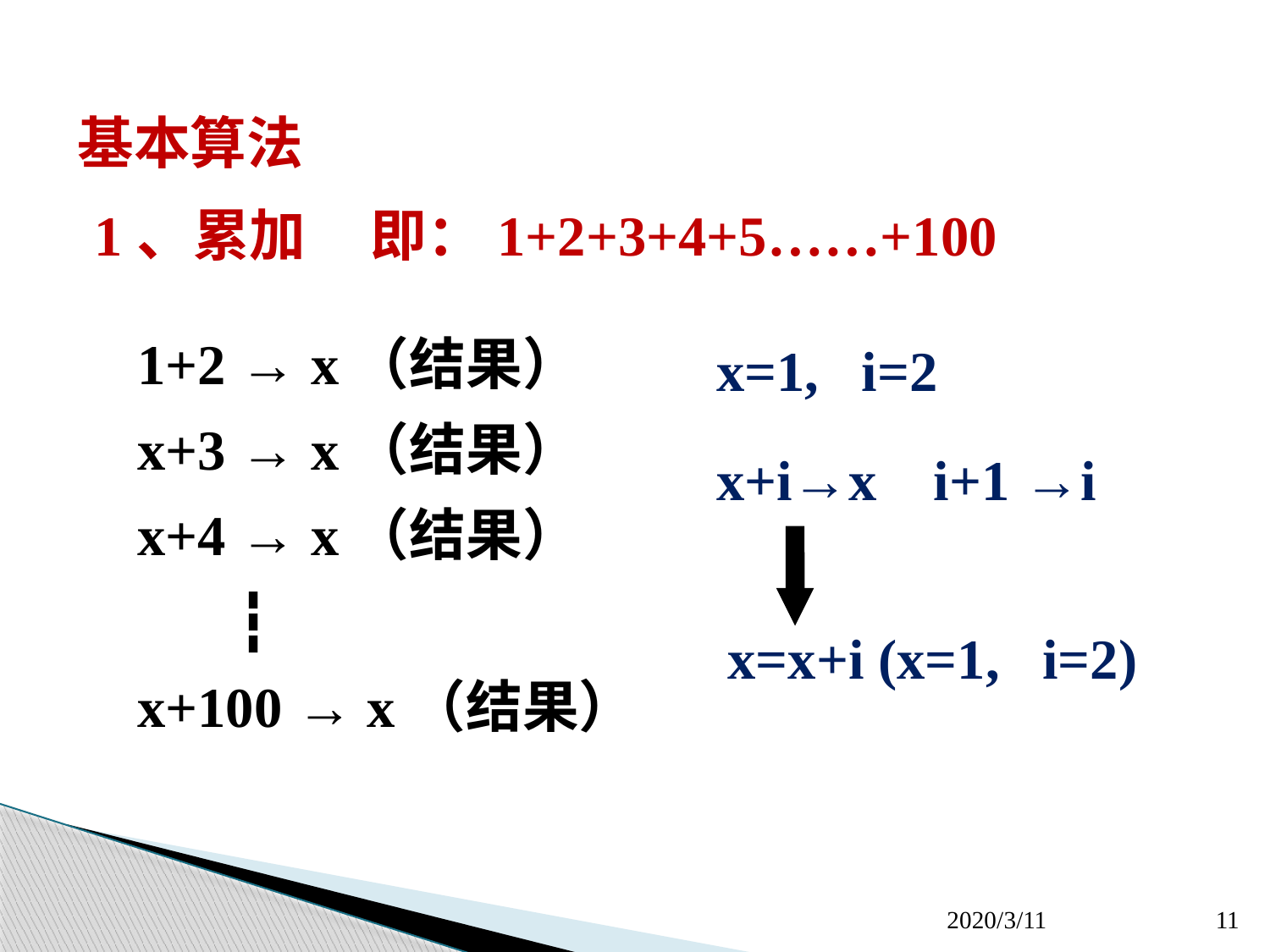

基本算法

1、累加     即：1+2+3+4+5……+100
  1+2 → x（结果）
  x+3 → x（结果）
  x+4 → x（结果）
         ┇
  x+100 → x（结果）
x=1,   i=2
x+i→x    i+1 →i

x=x+i (x=1,   i=2)

2020/3/11
11